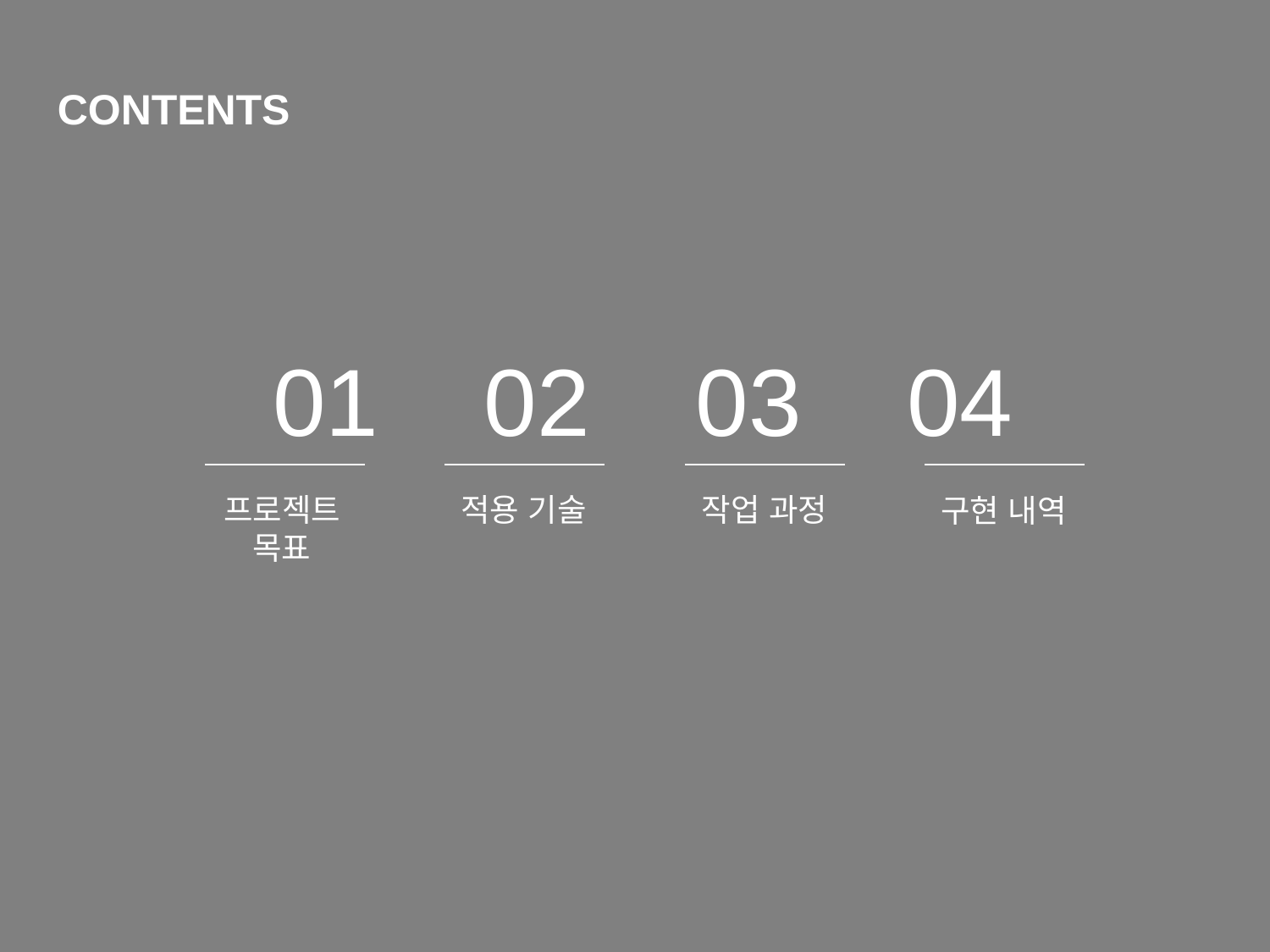

CONTENTS
01    02    03    04
프로젝트 목표

적용 기술
작업 과정
구현 내역